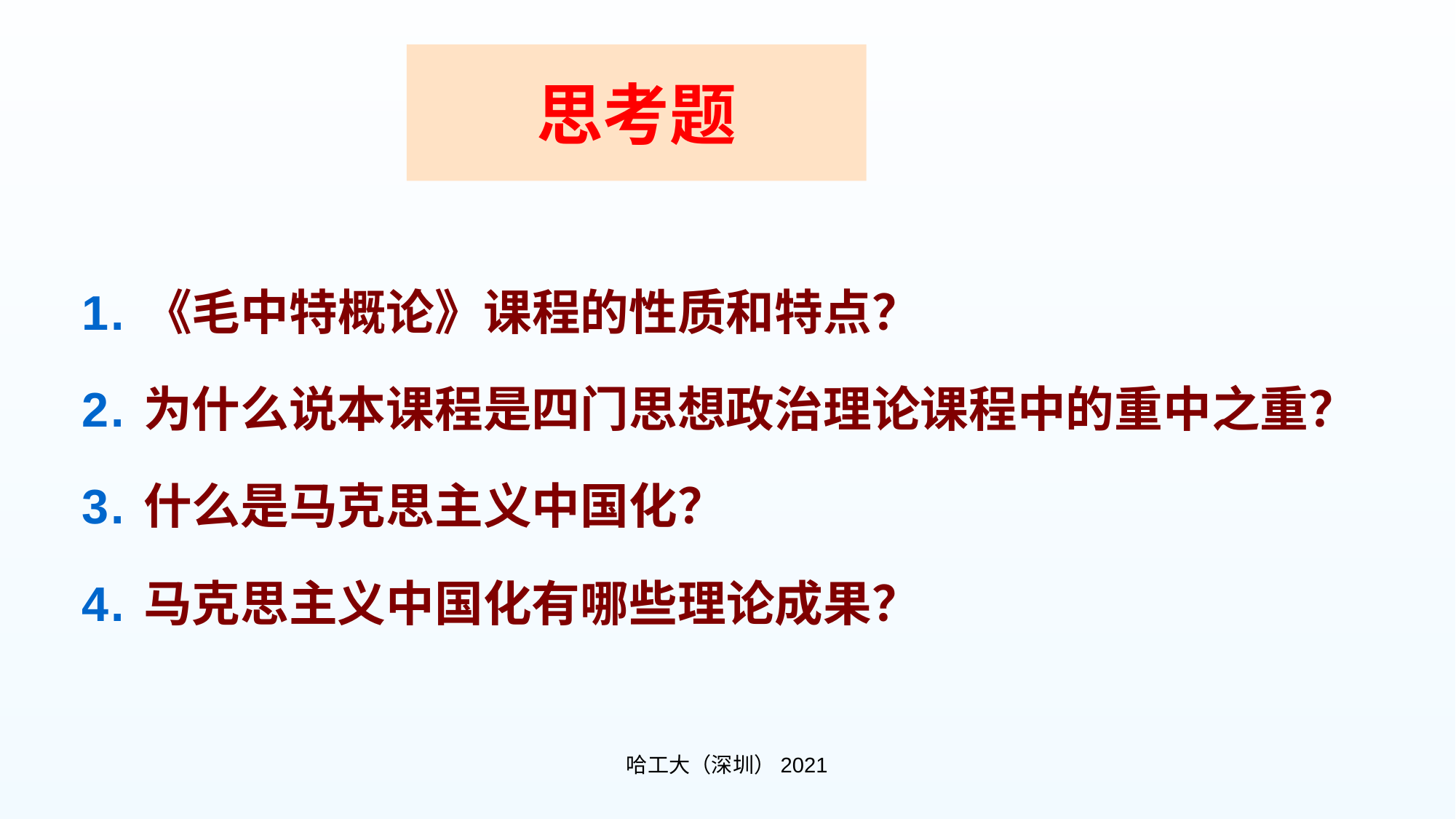

# 思考题
《毛中特概论》课程的性质和特点？
为什么说本课程是四门思想政治理论课程中的重中之重？
什么是马克思主义中国化？
马克思主义中国化有哪些理论成果？
哈工大（深圳）2021
41